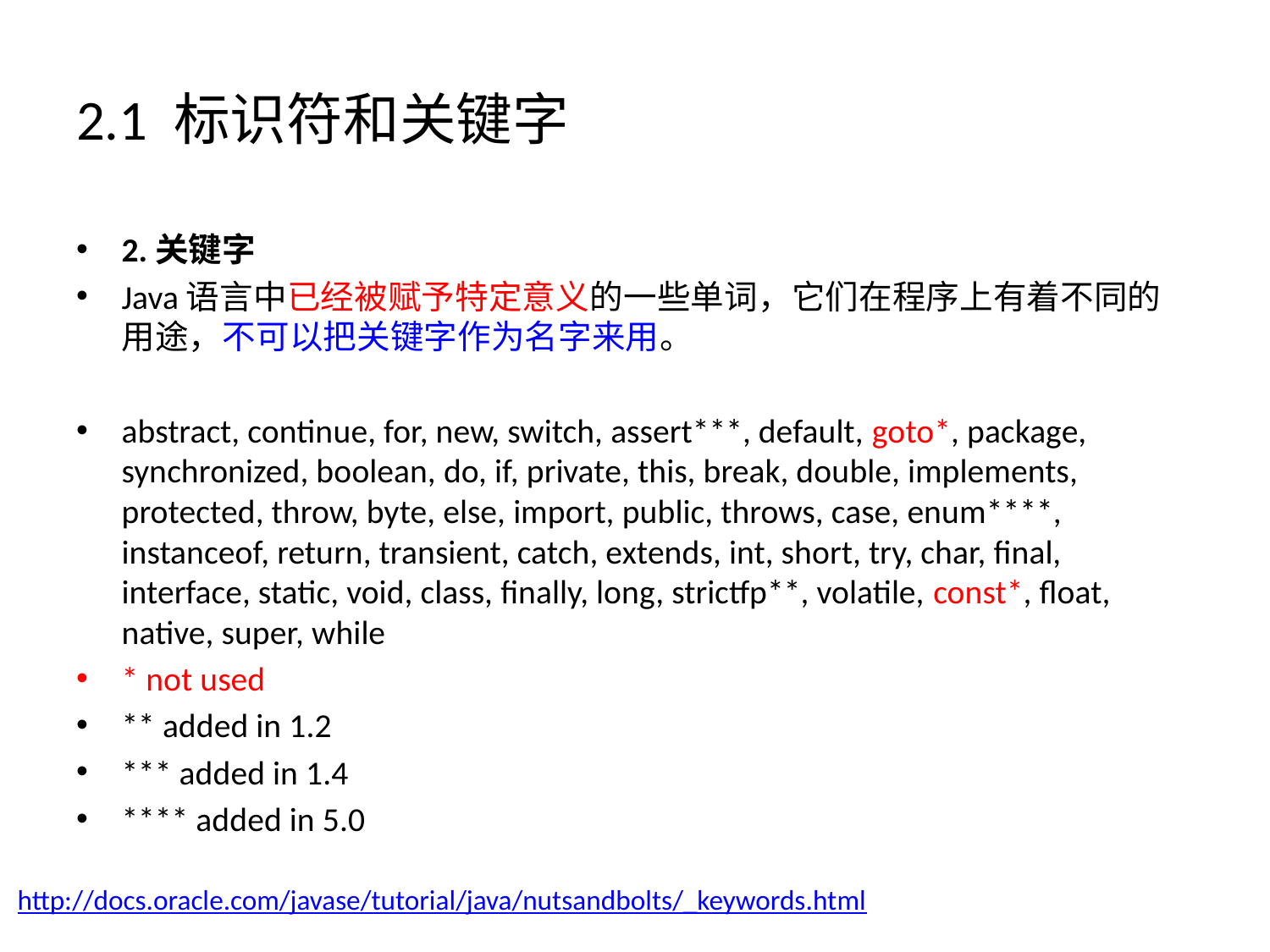

# 2.1 标识符和关键字
2.关键字
Java语言中已经被赋予特定意义的一些单词，它们在程序上有着不同的用途，不可以把关键字作为名字来用。

abstract, continue, for, new, switch, assert***, default, goto*, package, synchronized, boolean, do, if, private, this, break, double, implements, protected, throw, byte, else, import, public, throws, case, enum****, instanceof, return, transient, catch, extends, int, short, try, char, final, interface, static, void, class, finally, long, strictfp**, volatile, const*, float, native, super, while
* not used
** added in 1.2
*** added in 1.4
**** added in 5.0
http://docs.oracle.com/javase/tutorial/java/nutsandbolts/_keywords.html